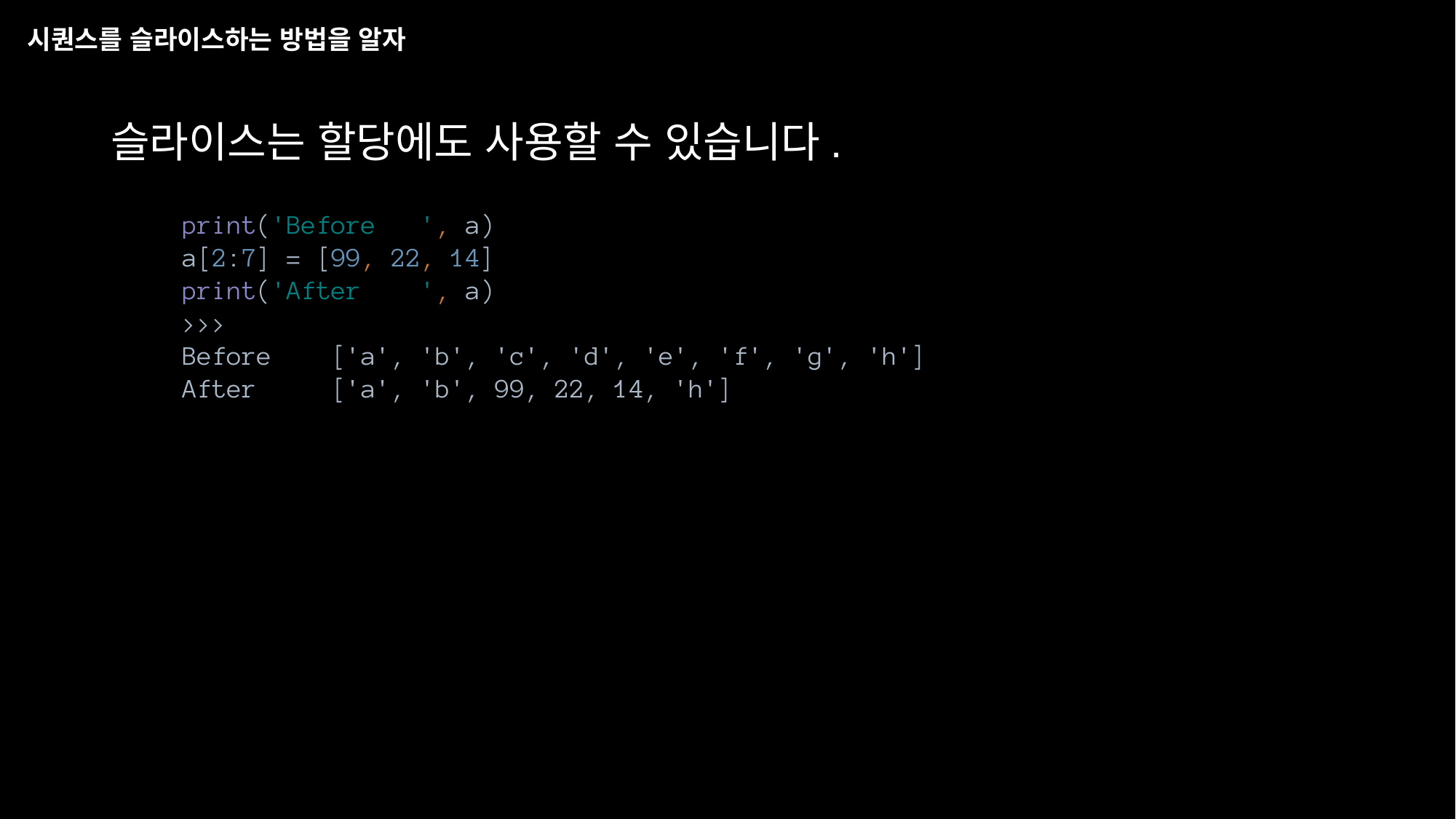

# 시퀀스를 슬라이스하는 방법을 알자
슬라이스는 할당에도 사용할 수 있습니다.
print('Before   ', a)
a[2:7] = [99, 22, 14]
print('After    ', a)
>>>
Before    ['a', 'b', 'c', 'd', 'e', 'f', 'g', 'h']
After     ['a', 'b', 99, 22, 14, 'h']